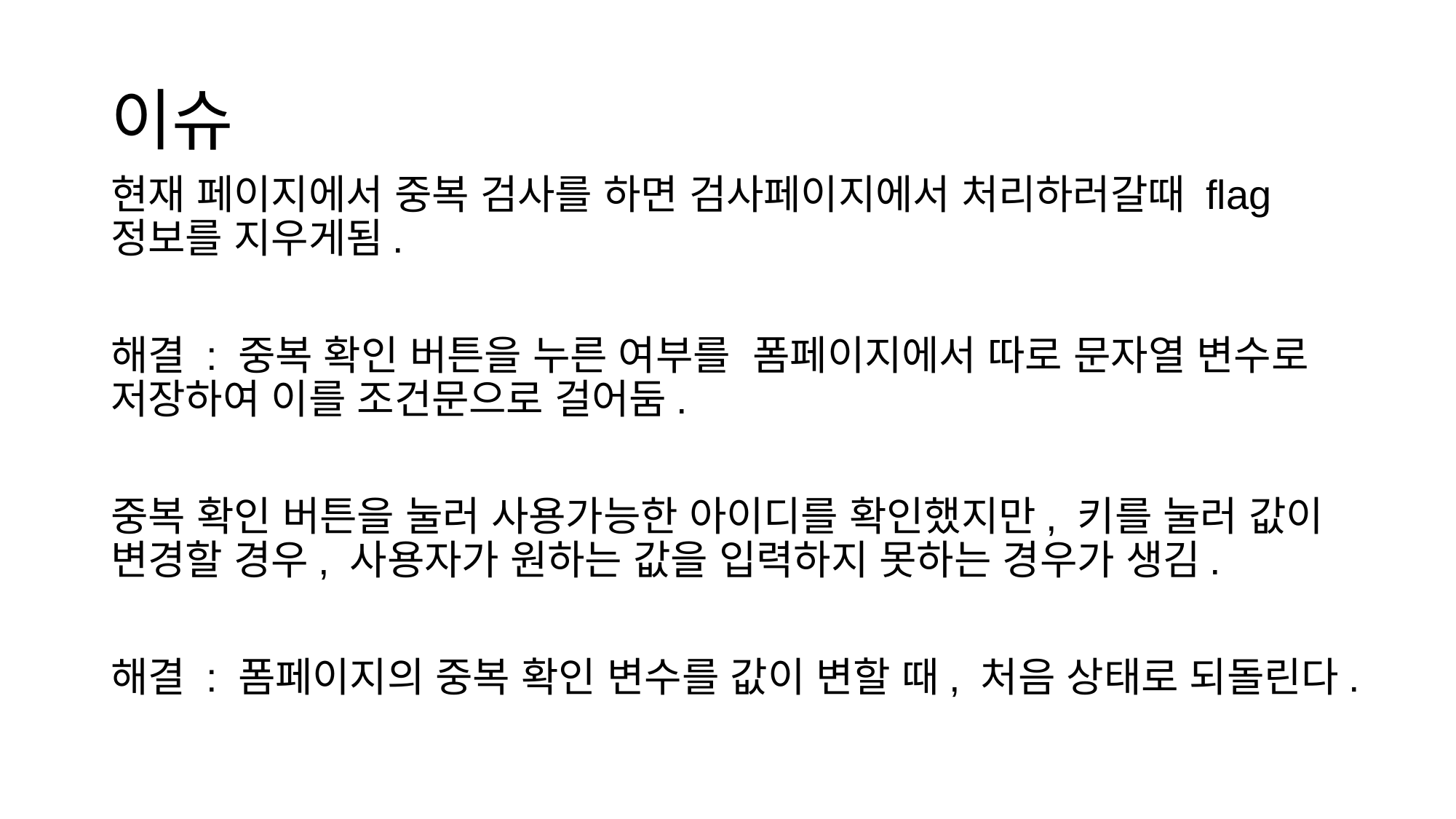

# 이슈
현재 페이지에서 중복 검사를 하면 검사페이지에서 처리하러갈때 flag 정보를 지우게됨.

해결 : 중복 확인 버튼을 누른 여부를  폼페이지에서 따로 문자열 변수로 저장하여 이를 조건문으로 걸어둠.

중복 확인 버튼을 눌러 사용가능한 아이디를 확인했지만, 키를 눌러 값이 변경할 경우, 사용자가 원하는 값을 입력하지 못하는 경우가 생김.

해결 : 폼페이지의 중복 확인 변수를 값이 변할 때, 처음 상태로 되돌린다.